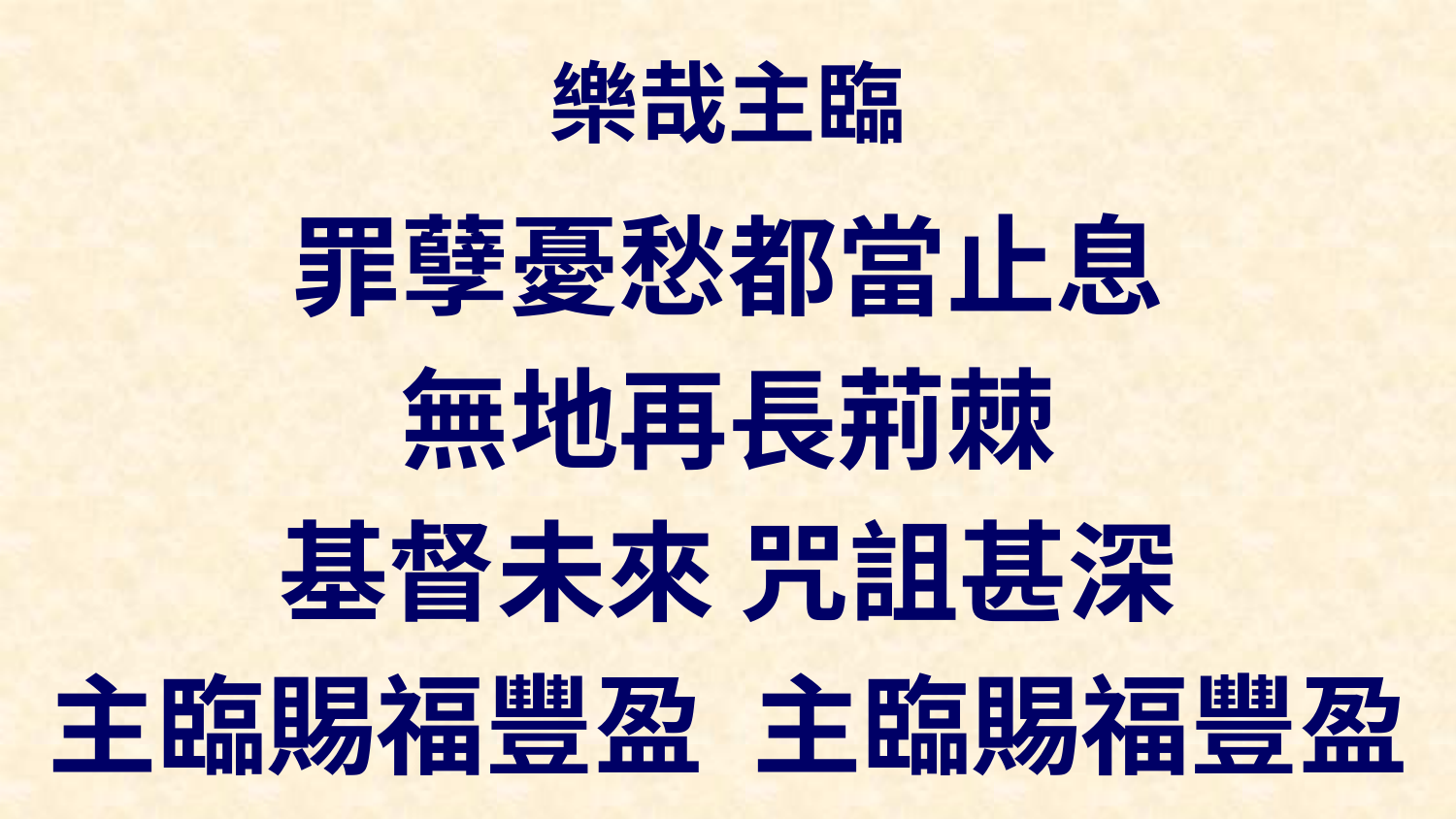

# 樂哉主臨
罪孽憂愁都當止息
無地再長荊棘
基督未來 咒詛甚深
主臨賜福豐盈  主臨賜福豐盈
主臨 主臨賜福豐盈